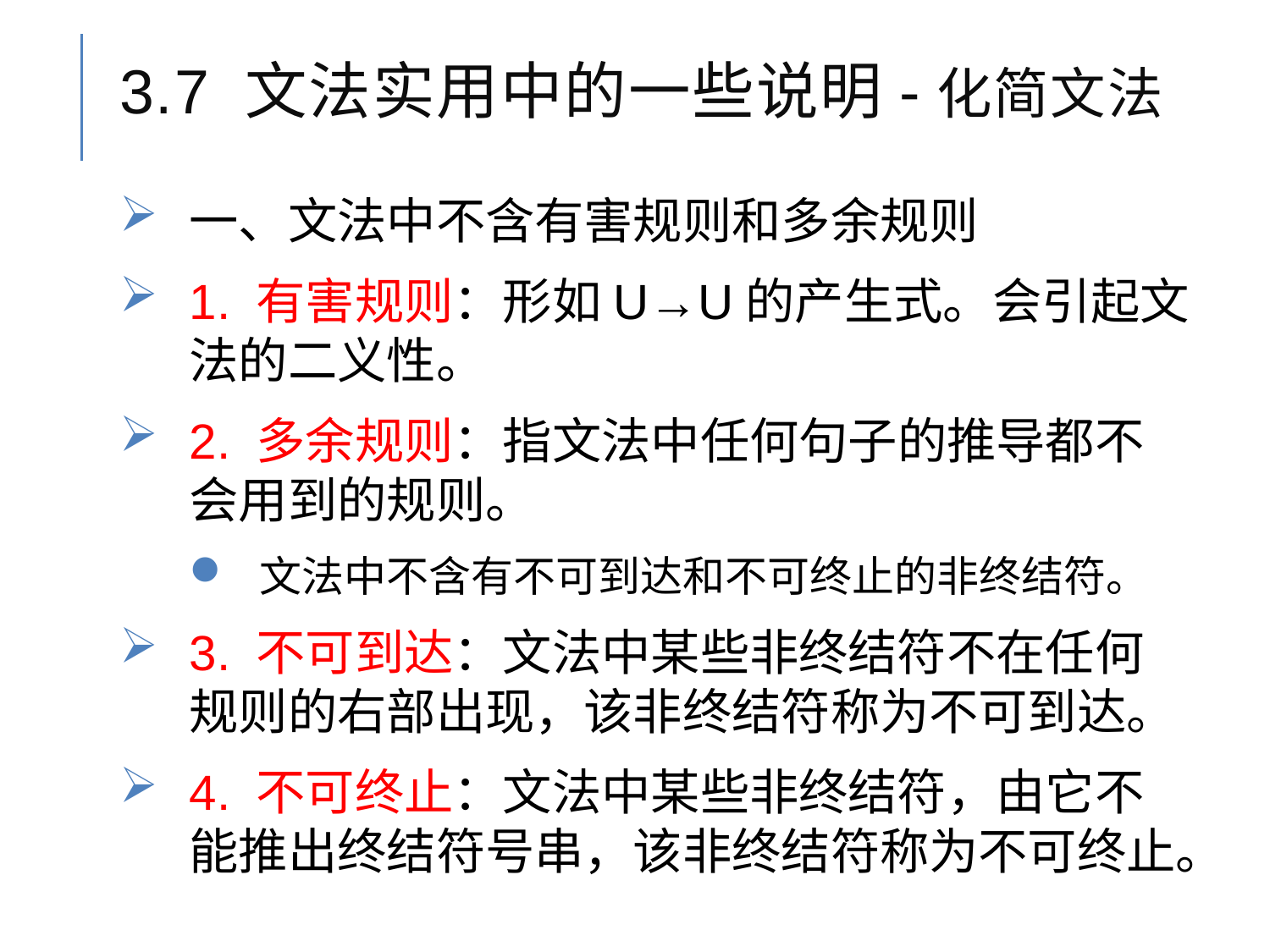

# 3.7 文法实用中的一些说明-化简文法
一、文法中不含有害规则和多余规则
1. 有害规则：形如U→U的产生式。会引起文法的二义性。
2. 多余规则：指文法中任何句子的推导都不会用到的规则。
文法中不含有不可到达和不可终止的非终结符。
3. 不可到达：文法中某些非终结符不在任何规则的右部出现，该非终结符称为不可到达。
4. 不可终止：文法中某些非终结符，由它不能推出终结符号串，该非终结符称为不可终止。
68